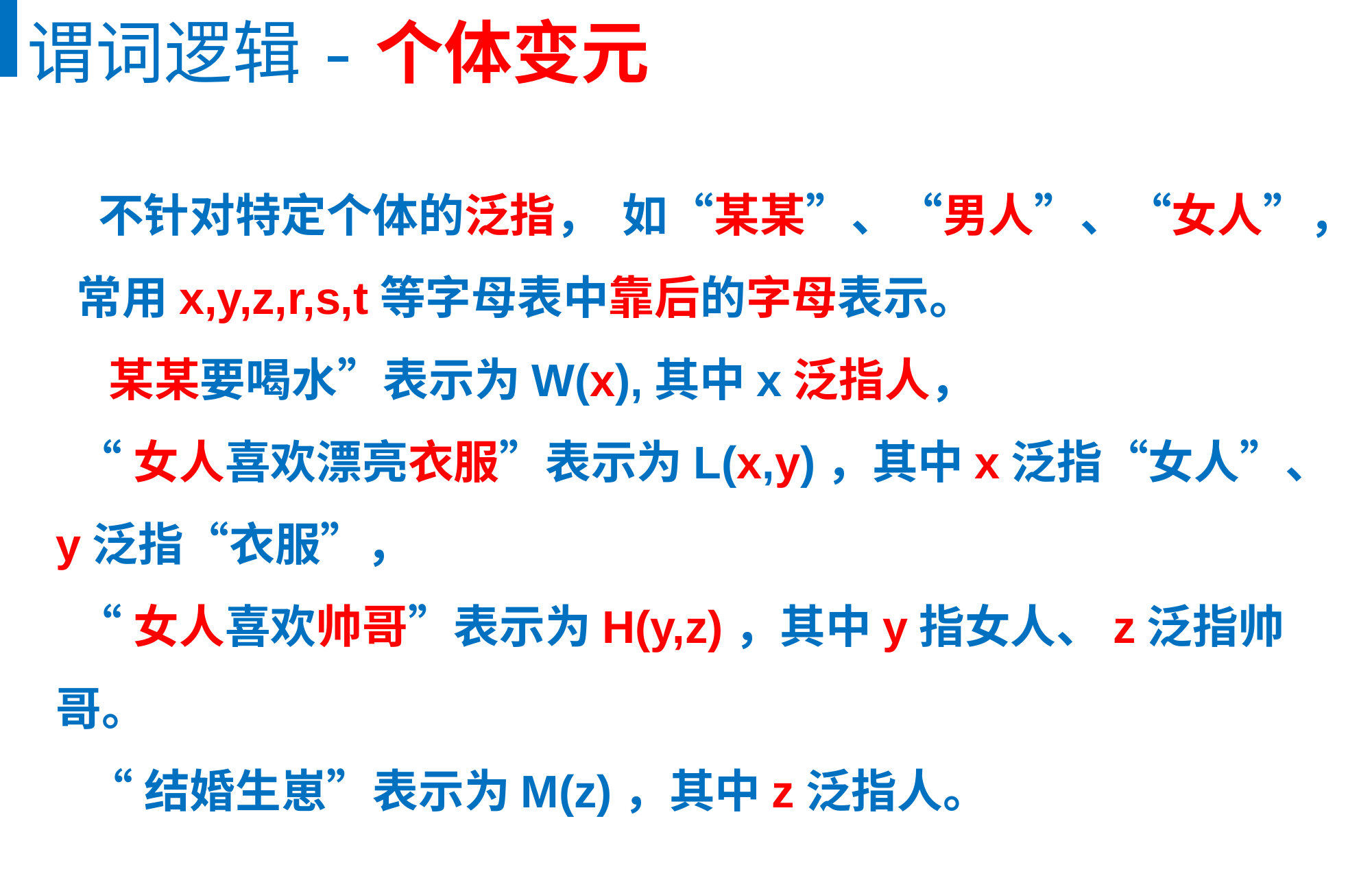

谓词逻辑-个体变元
   不针对特定个体的泛指，  如“某某”、“男人”、“女人”，  常用x,y,z,r,s,t等字母表中靠后的字母表示。
    某某要喝水”表示为W(x),其中x泛指人，
  “女人喜欢漂亮衣服”表示为L(x,y)，其中x泛指“女人”、y泛指“衣服”，
  “女人喜欢帅哥”表示为H(y,z)，其中y指女人、z泛指帅哥。
   “结婚生崽”表示为M(z)，其中z泛指人。